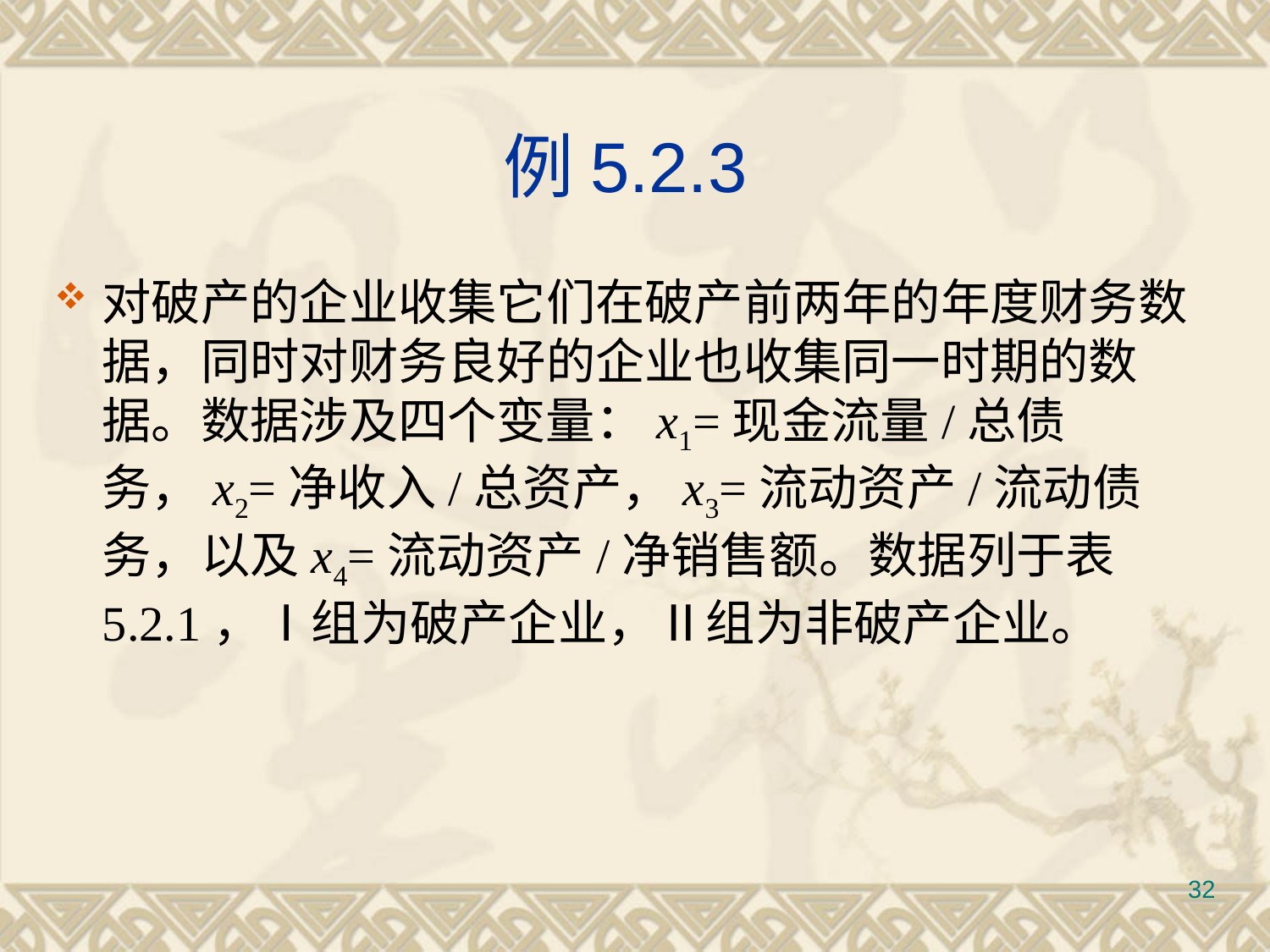

# 例5.2.3
对破产的企业收集它们在破产前两年的年度财务数据，同时对财务良好的企业也收集同一时期的数据。数据涉及四个变量：x1=现金流量/总债务，x2=净收入/总资产，x3=流动资产/流动债务，以及x4=流动资产/净销售额。数据列于表5.2.1，Ⅰ组为破产企业，Ⅱ组为非破产企业。

32